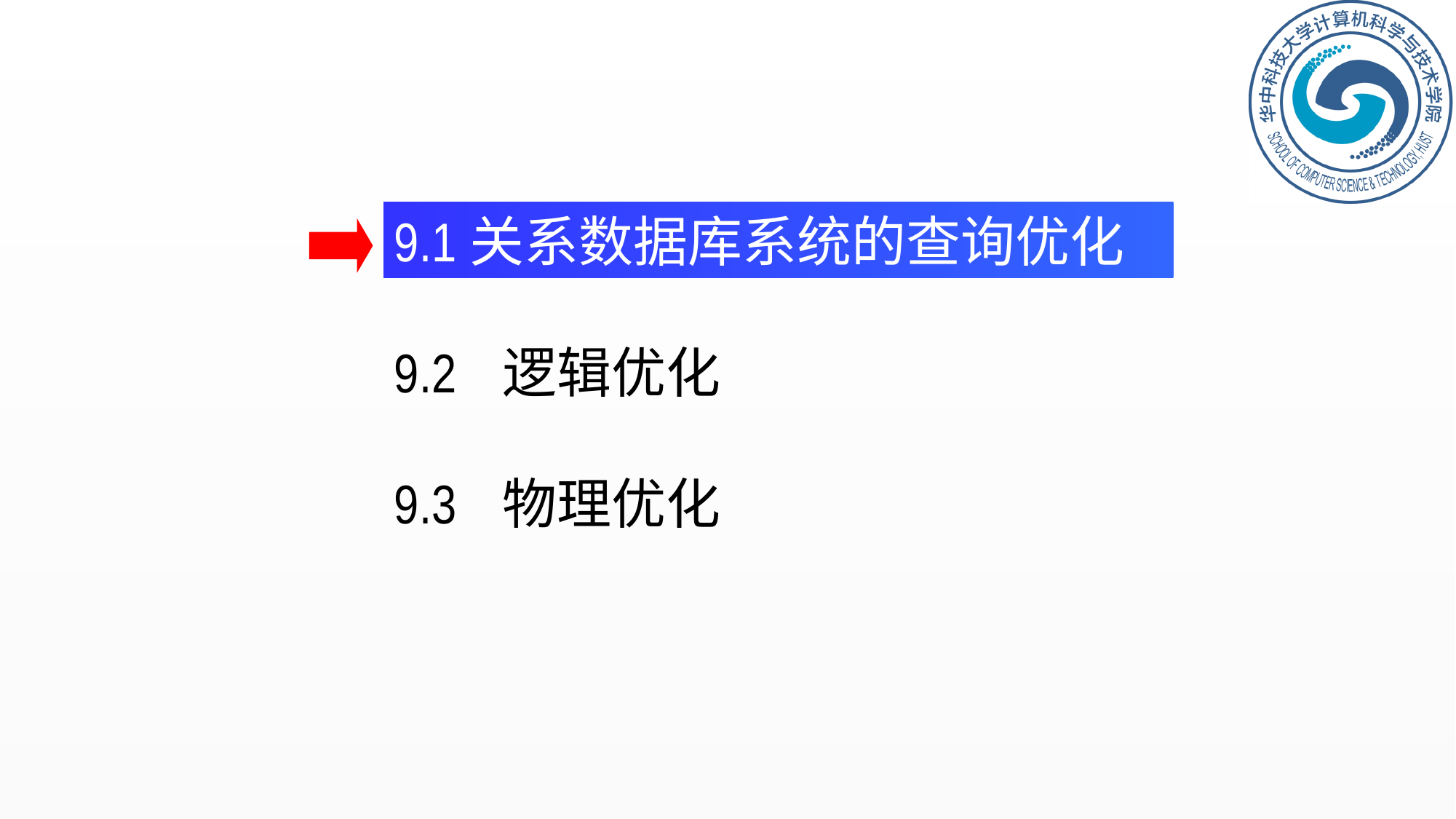

第九章 关系查询处理和查询优化
4.1 关系系统

9.2 逻辑优化

9.3 物理优化
9.1关系数据库系统的查询优化